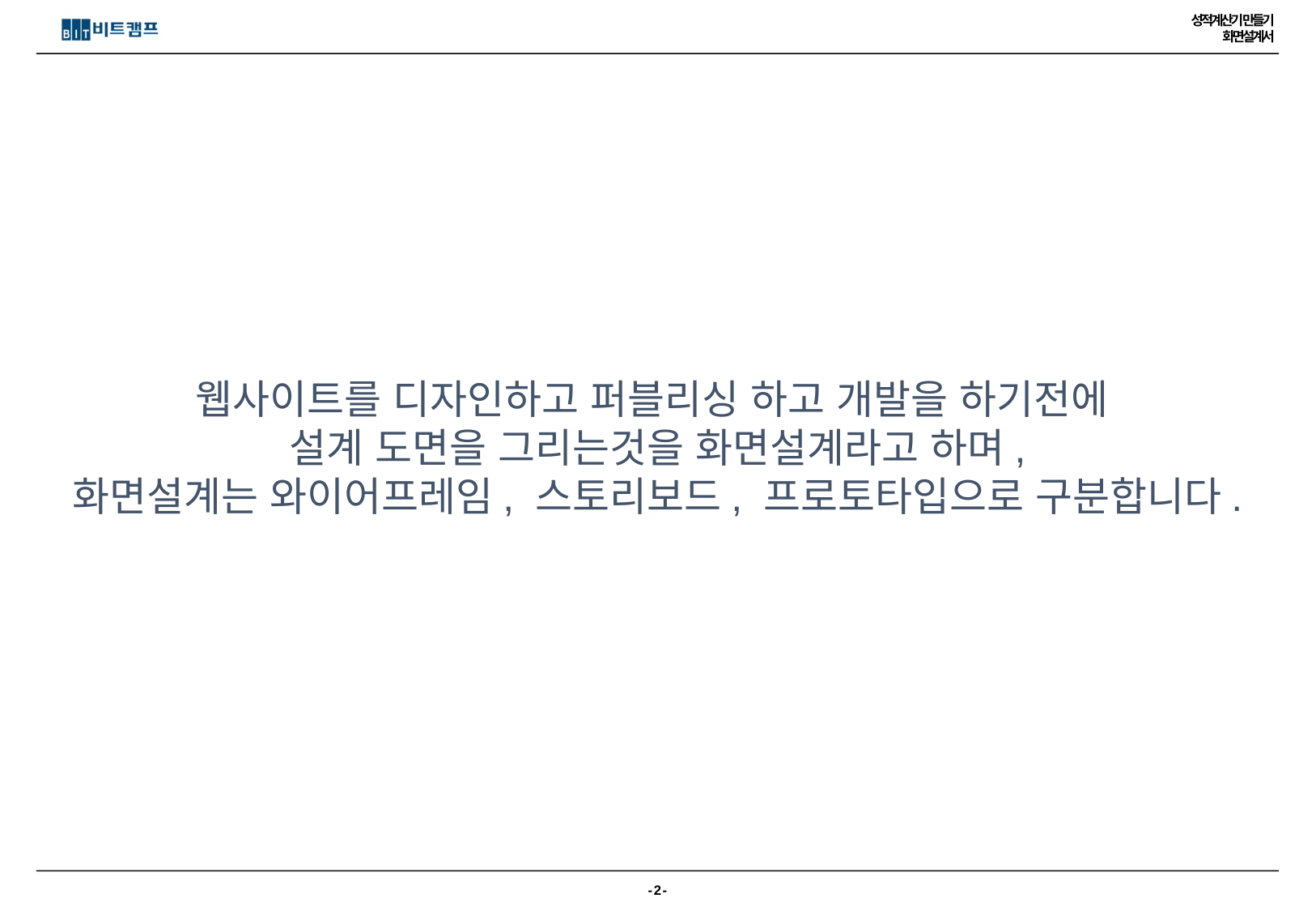

웹사이트를 디자인하고 퍼블리싱 하고 개발을 하기전에
설계 도면을 그리는것을 화면설계라고 하며,
화면설계는 와이어프레임, 스토리보드, 프로토타입으로 구분합니다.
- 2 -